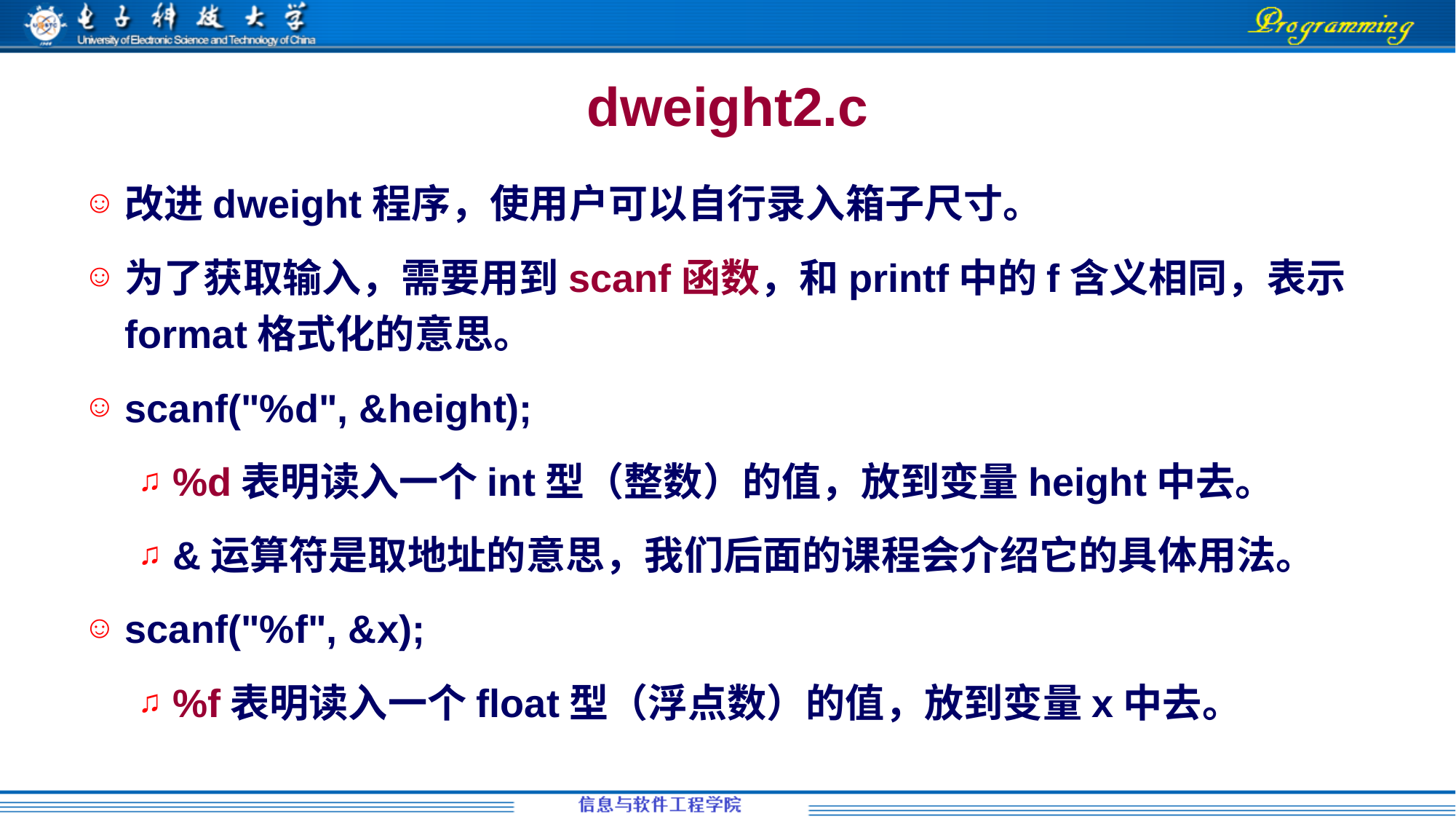

# dweight2.c
改进dweight程序，使用户可以自行录入箱子尺寸。
为了获取输入，需要用到scanf函数，和printf中的f含义相同，表示format格式化的意思。
scanf("%d", &height);
%d表明读入一个int型（整数）的值，放到变量height中去。
&运算符是取地址的意思，我们后面的课程会介绍它的具体用法。
scanf("%f", &x);
%f表明读入一个float型（浮点数）的值，放到变量x中去。